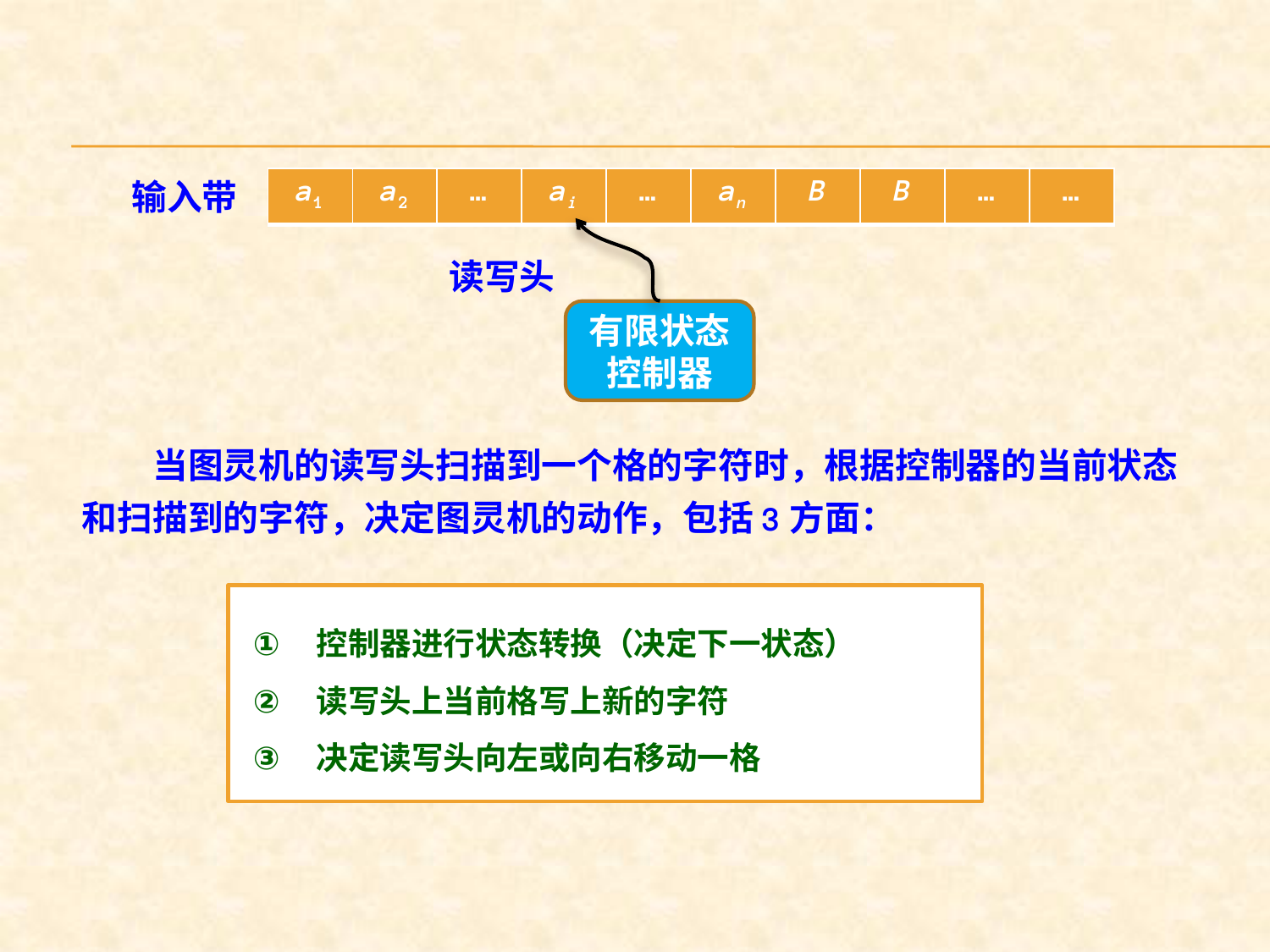

输入带
| a1 | a2 | … | ai | … | an | B | B | … | … |
| --- | --- | --- | --- | --- | --- | --- | --- | --- | --- |

读写头
有限状态控制器
　　当图灵机的读写头扫描到一个格的字符时，根据控制器的当前状态和扫描到的字符，决定图灵机的动作，包括3方面：
控制器进行状态转换（决定下一状态）
读写头上当前格写上新的字符
决定读写头向左或向右移动一格